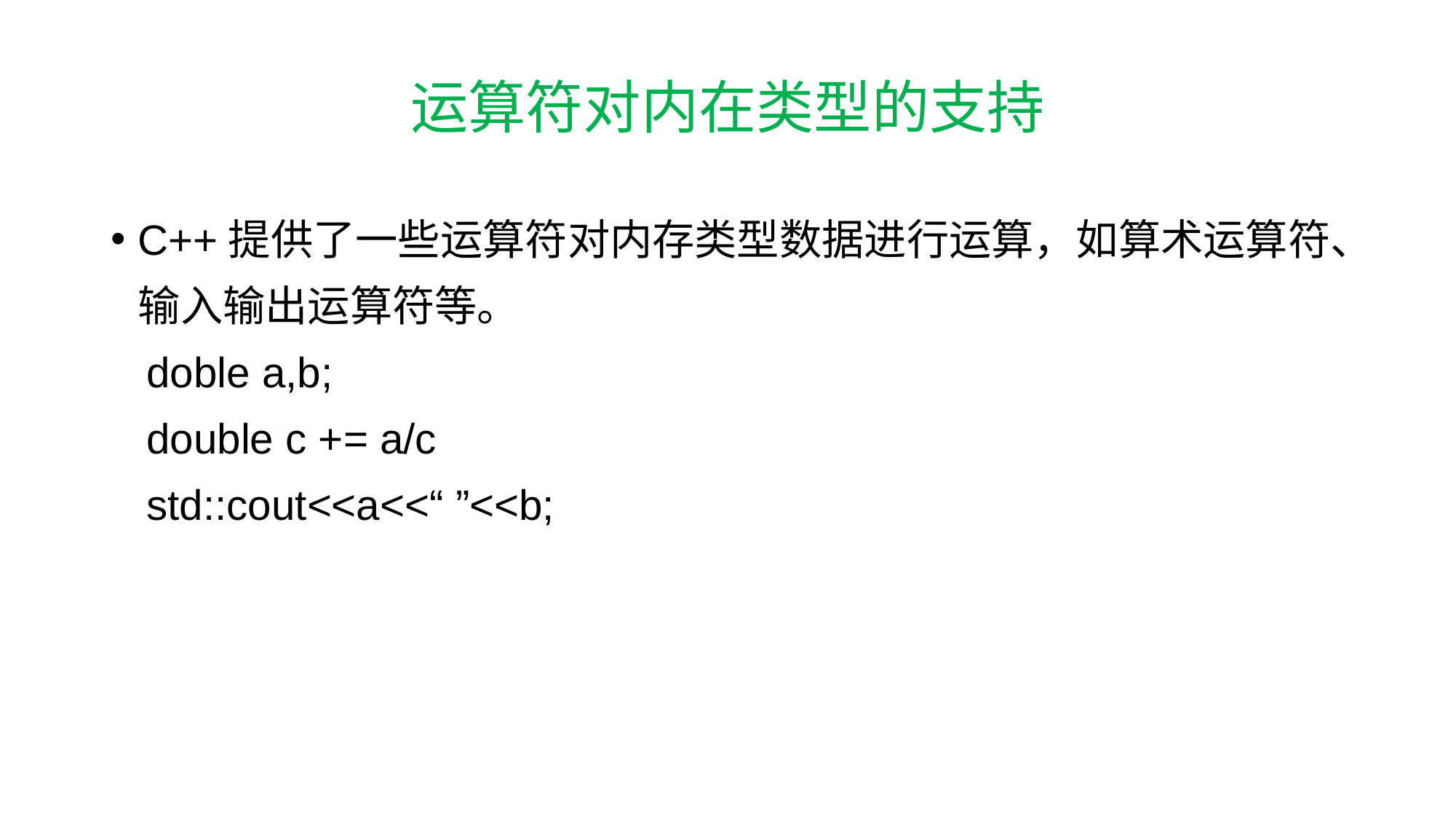

# 运算符对内在类型的支持
C++提供了一些运算符对内存类型数据进行运算，如算术运算符、输入输出运算符等。
   doble a,b;
   double c += a/c
   std::cout<<a<<“ ”<<b;